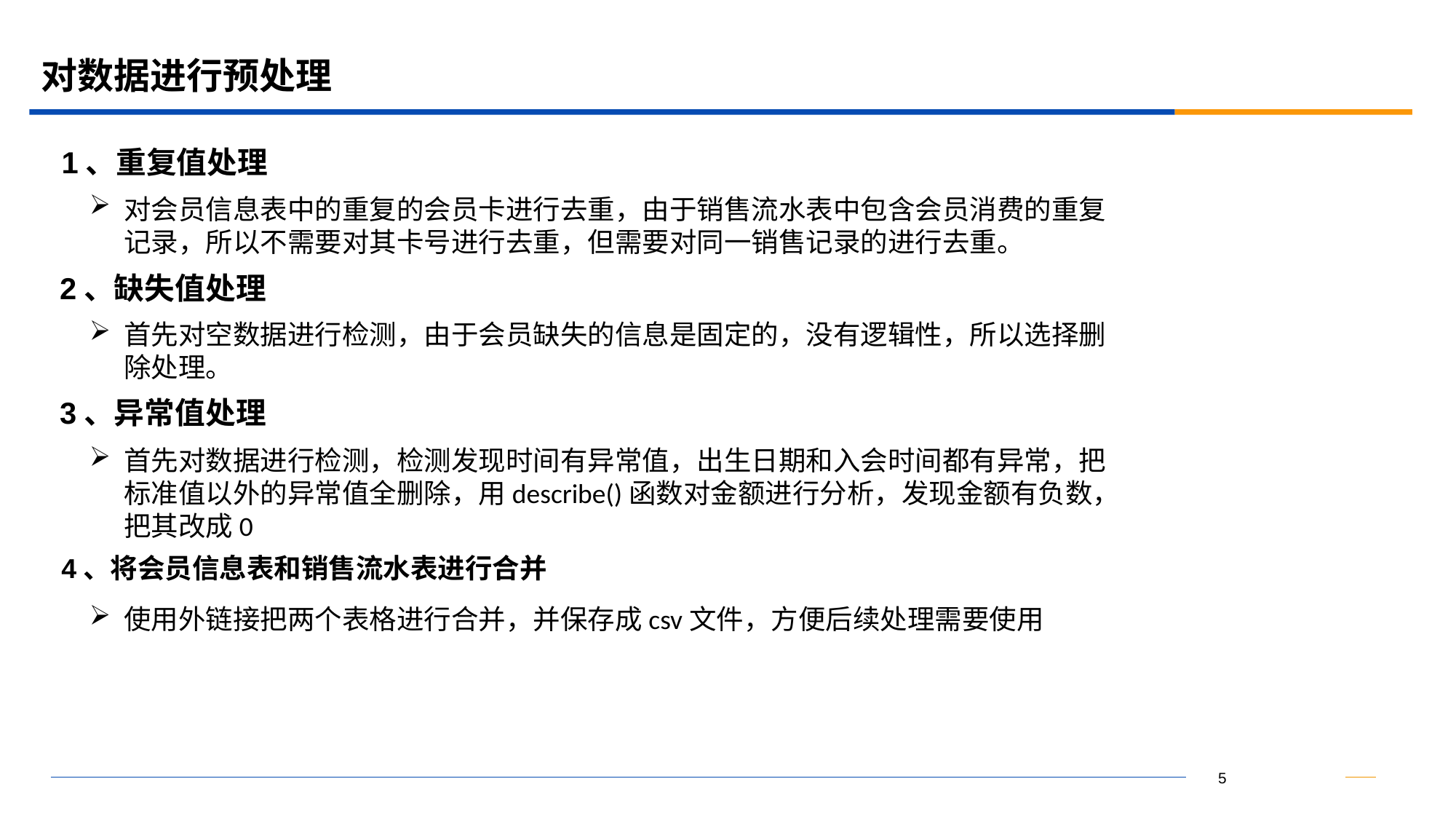

# 对数据进行预处理
1、重复值处理
对会员信息表中的重复的会员卡进行去重，由于销售流水表中包含会员消费的重复记录，所以不需要对其卡号进行去重，但需要对同一销售记录的进行去重。
2、缺失值处理
首先对空数据进行检测，由于会员缺失的信息是固定的，没有逻辑性，所以选择删除处理。
3、异常值处理
首先对数据进行检测，检测发现时间有异常值，出生日期和入会时间都有异常，把标准值以外的异常值全删除，用describe()函数对金额进行分析，发现金额有负数，把其改成0
4、将会员信息表和销售流水表进行合并
使用外链接把两个表格进行合并，并保存成csv文件，方便后续处理需要使用